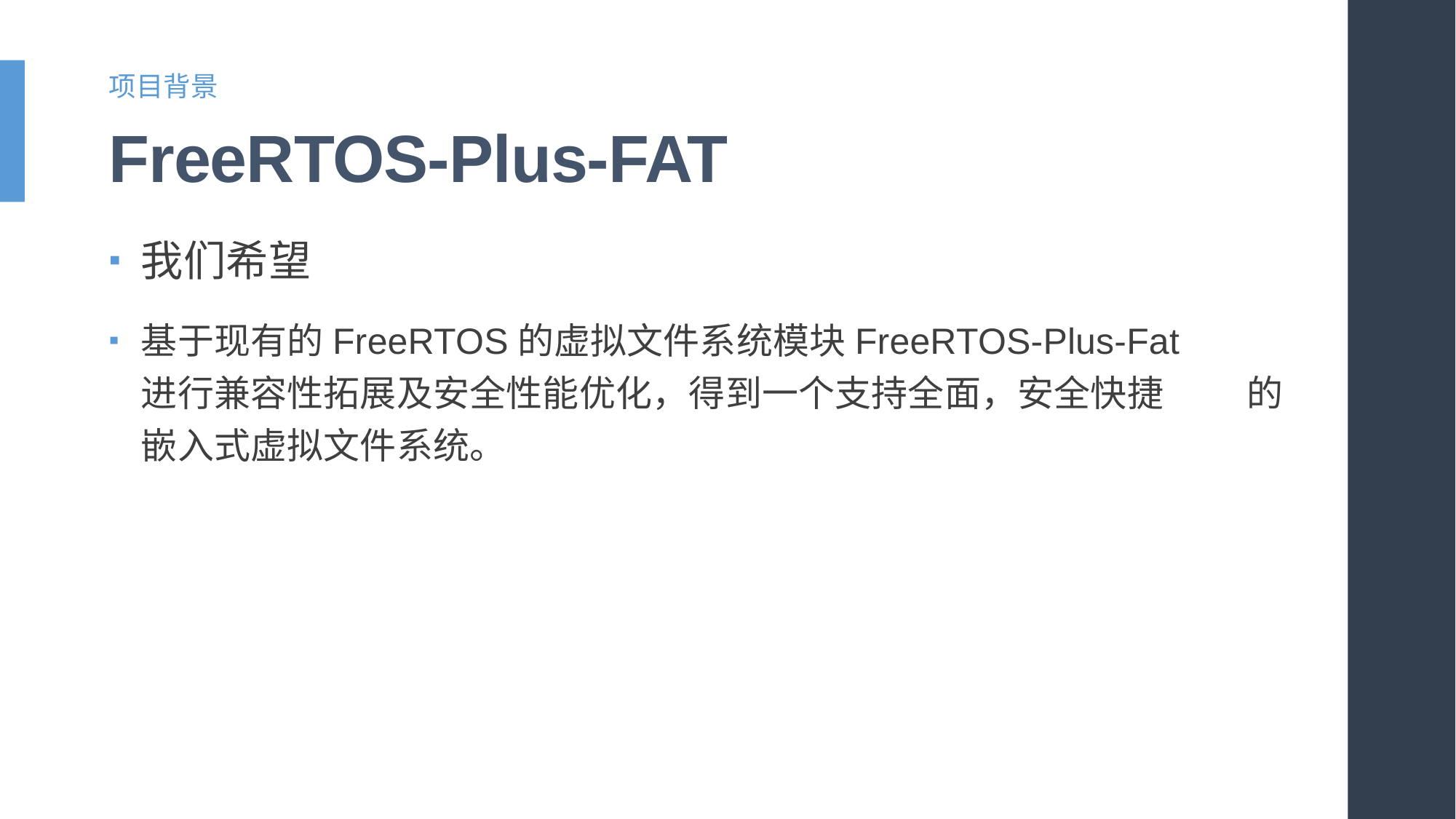

项目背景
# FreeRTOS-Plus-FAT
我们希望
基于现有的FreeRTOS的虚拟文件系统模块FreeRTOS-Plus-Fat            进行兼容性拓展及安全性能优化，得到一个支持全面，安全快捷          的嵌入式虚拟文件系统。